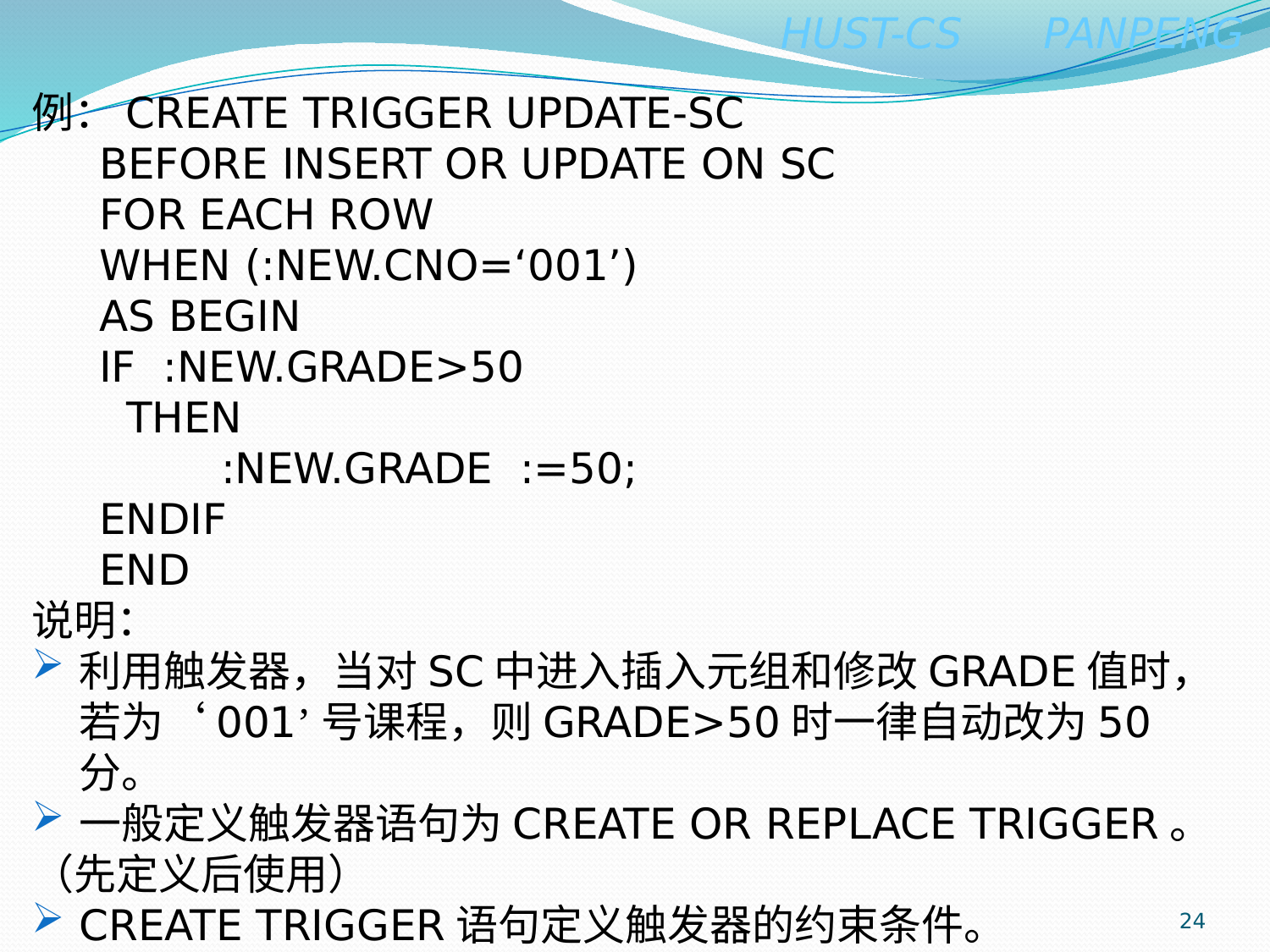

例：CREATE TRIGGER UPDATE-SC
     BEFORE INSERT OR UPDATE ON SC
     FOR EACH ROW
     WHEN (:NEW.CNO=‘001’)
     AS BEGIN
     IF  :NEW.GRADE>50
       THEN
              :NEW.GRADE  :=50;
     ENDIF
     END
说明：
利用触发器，当对SC中进入插入元组和修改GRADE值时，若为‘001’号课程，则GRADE>50时一律自动改为50分。
一般定义触发器语句为CREATE OR REPLACE TRIGGER。
（先定义后使用）
CREATE TRIGGER语句定义触发器的约束条件。
24